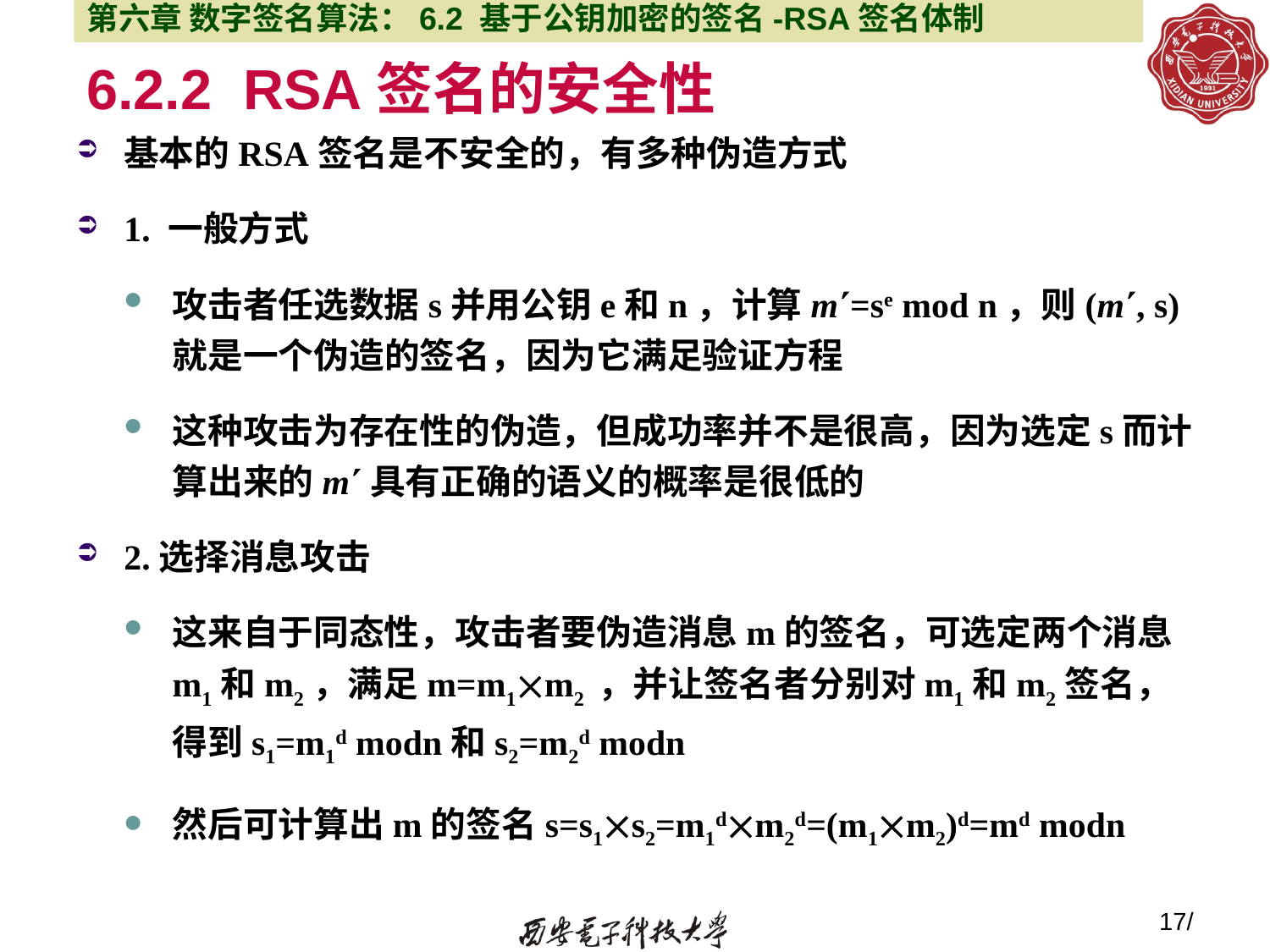

第六章 数字签名算法：6.2 基于公钥加密的签名-RSA签名体制
# 6.2.2  RSA签名的安全性
基本的RSA签名是不安全的，有多种伪造方式
1. 一般方式
攻击者任选数据s并用公钥e和n，计算m′=se mod n，则(m′, s)就是一个伪造的签名，因为它满足验证方程
这种攻击为存在性的伪造，但成功率并不是很高，因为选定s而计算出来的m′具有正确的语义的概率是很低的
2.选择消息攻击
这来自于同态性，攻击者要伪造消息m的签名，可选定两个消息m1和m2，满足m=m1×m2 ，并让签名者分别对m1和m2签名，得到s1=m1d modn和s2=m2d modn
然后可计算出m的签名s=s1×s2=m1d×m2d=(m1×m2)d=md modn
17/